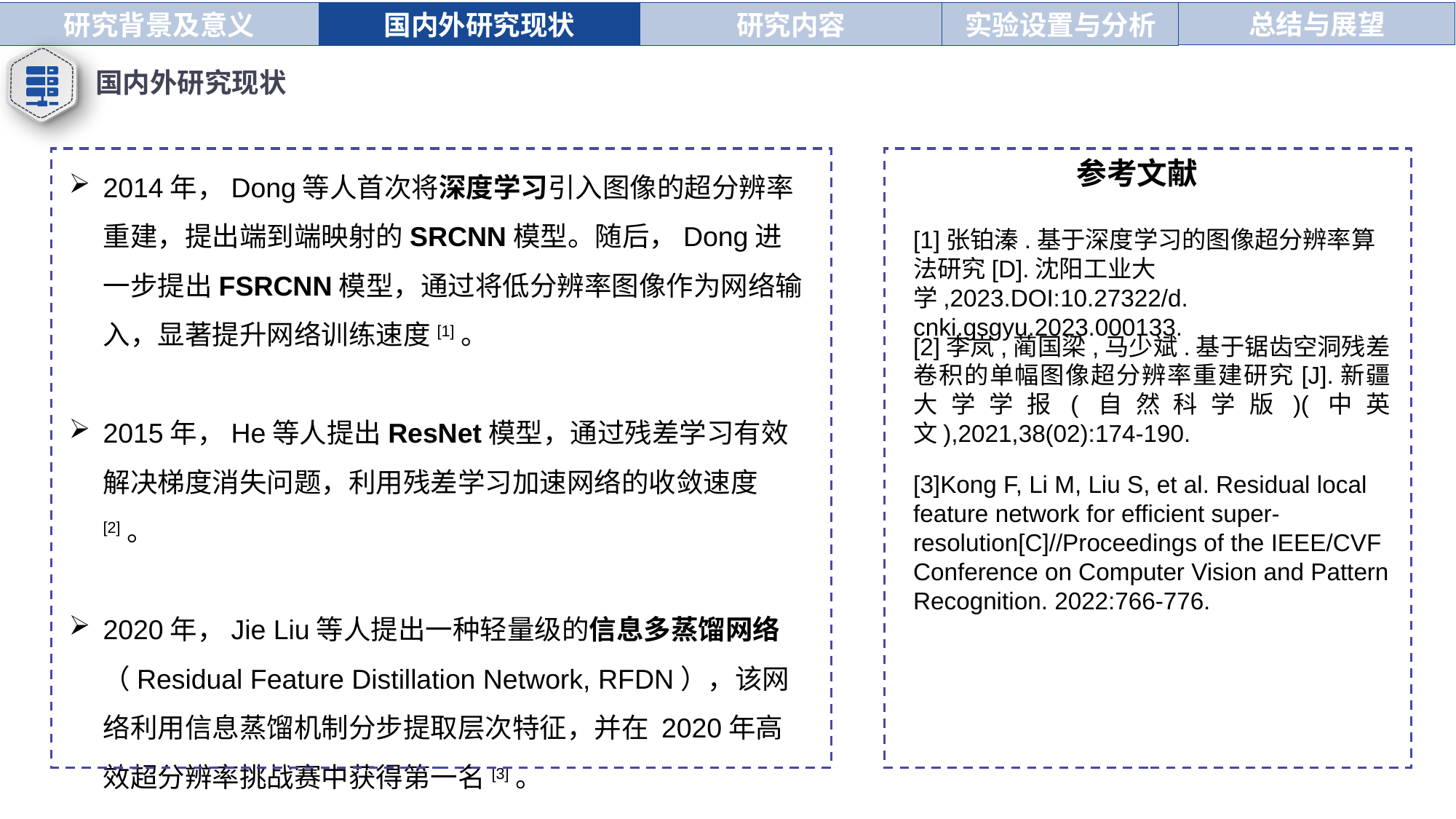

研究背景及意义
国内外研究现状
研究内容
实验设置与分析
总结与展望

国内外研究现状

2014年，Dong等人首次将深度学习引入图像的超分辨率重建，提出端到端映射的SRCNN模型。随后，Dong进一步提出FSRCNN模型，通过将低分辨率图像作为网络输入，显著提升网络训练速度[1]。

2015年，He等人提出ResNet模型，通过残差学习有效解决梯度消失问题，利用残差学习加速网络的收敛速度[2]。

2020年，Jie Liu等人提出一种轻量级的信息多蒸馏网络（Residual Feature Distillation Network, RFDN），该网络利用信息蒸馏机制分步提取层次特征，并在 2020年高效超分辨率挑战赛中获得第一名[3]。

参考文献
[1]张铂溱.基于深度学习的图像超分辨率算法研究[D].沈阳工业大学,2023.DOI:10.27322/d.
cnki.gsgyu.2023.000133.

[2]李岚,蔺国梁,马少斌.基于锯齿空洞残差卷积的单幅图像超分辨率重建研究[J].新疆大学学报(自然科学版)(中英文),2021,38(02):174-190.

[3]Kong F, Li M, Liu S, et al. Residual local feature network for efficient super-resolution[C]//Proceedings of the IEEE/CVF Conference on Computer Vision and Pattern Recognition. 2022:766-776.